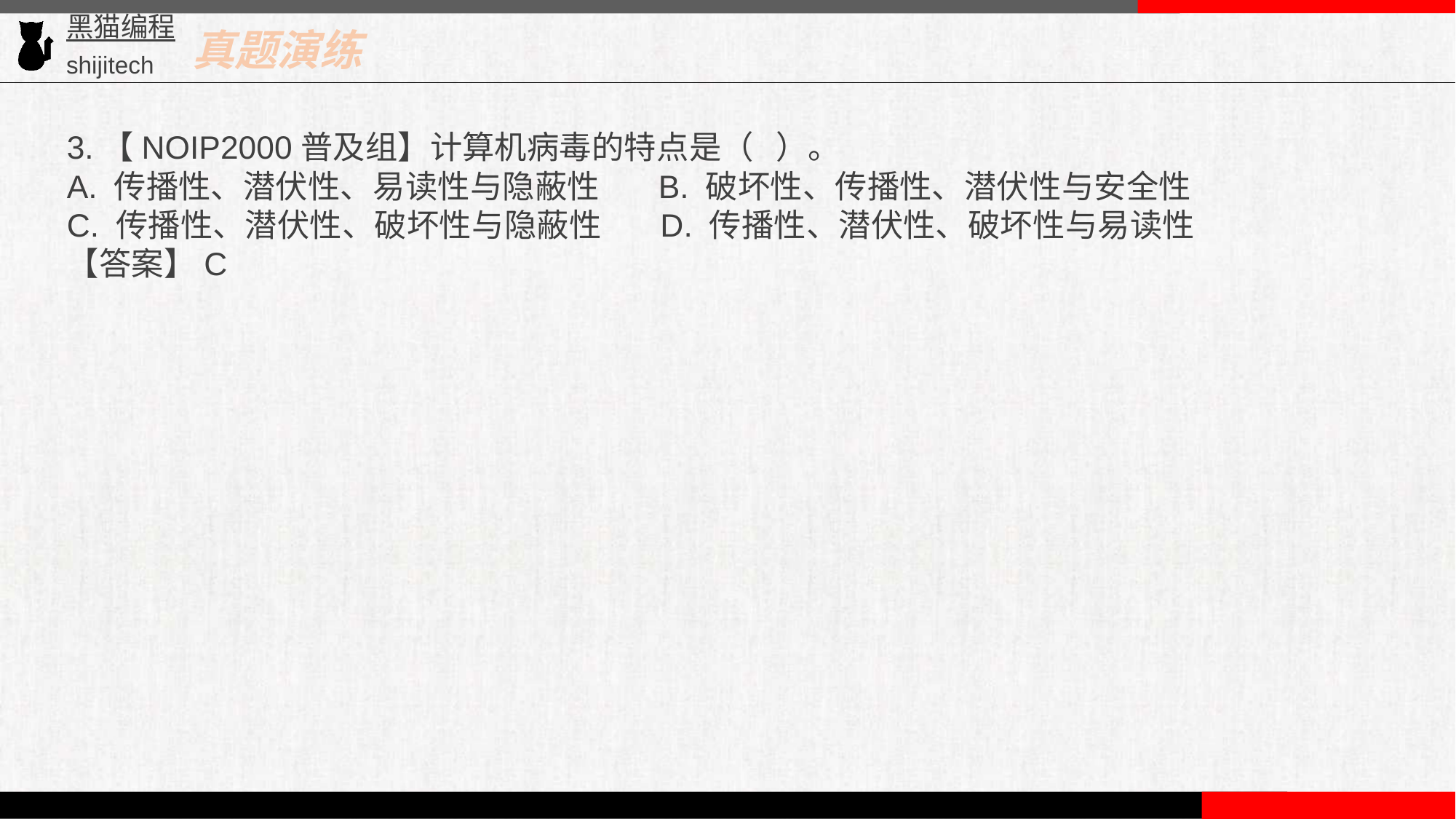

真题演练
3.【NOIP2000普及组】计算机病毒的特点是（   ）。
A. 传播性、潜伏性、易读性与隐蔽性       B. 破坏性、传播性、潜伏性与安全性
C. 传播性、潜伏性、破坏性与隐蔽性       D. 传播性、潜伏性、破坏性与易读性
【答案】C